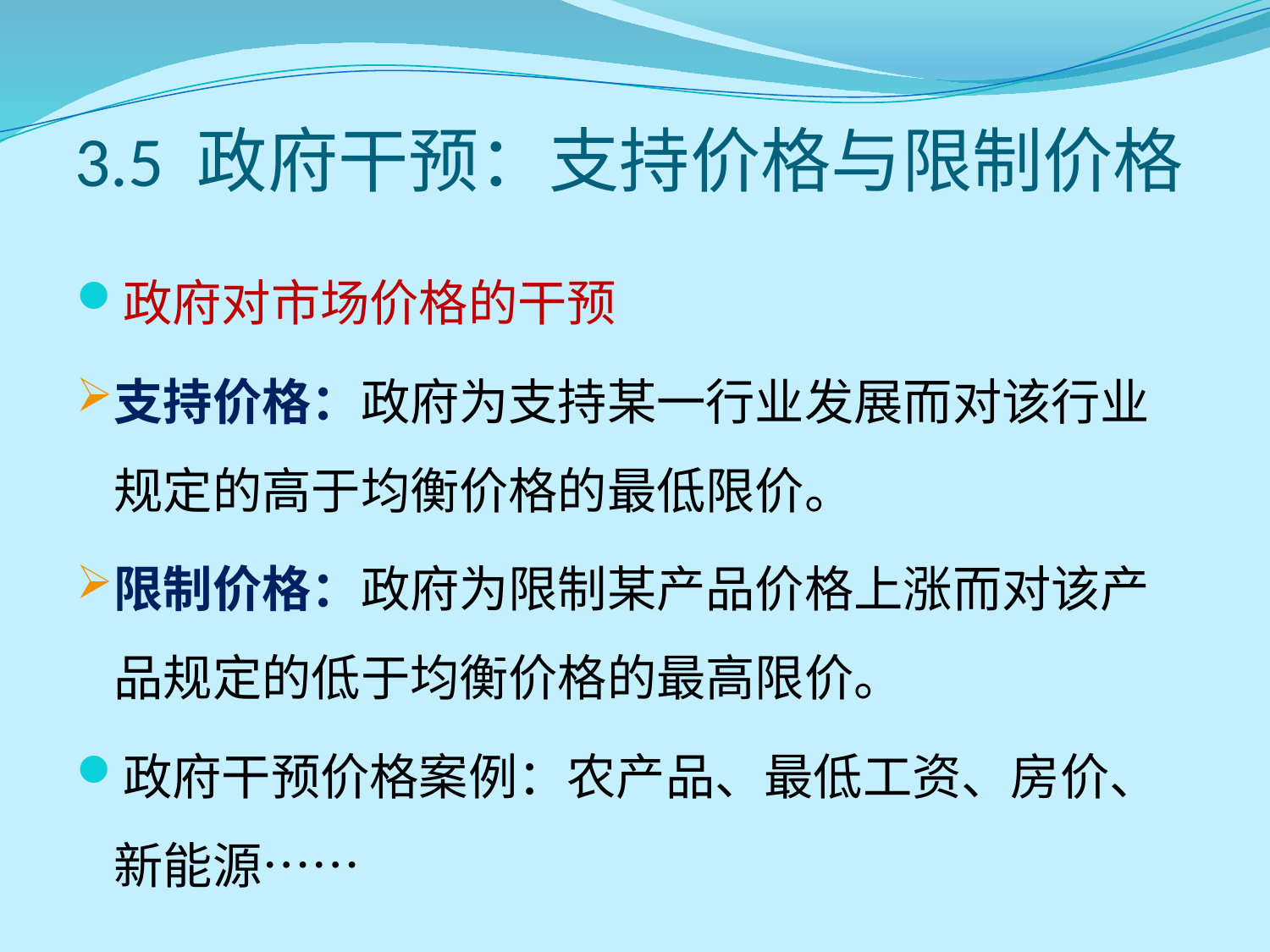

# 3.5 政府干预：支持价格与限制价格
政府对市场价格的干预
支持价格：政府为支持某一行业发展而对该行业规定的高于均衡价格的最低限价。
限制价格：政府为限制某产品价格上涨而对该产品规定的低于均衡价格的最高限价。
政府干预价格案例：农产品、最低工资、房价、新能源……

28